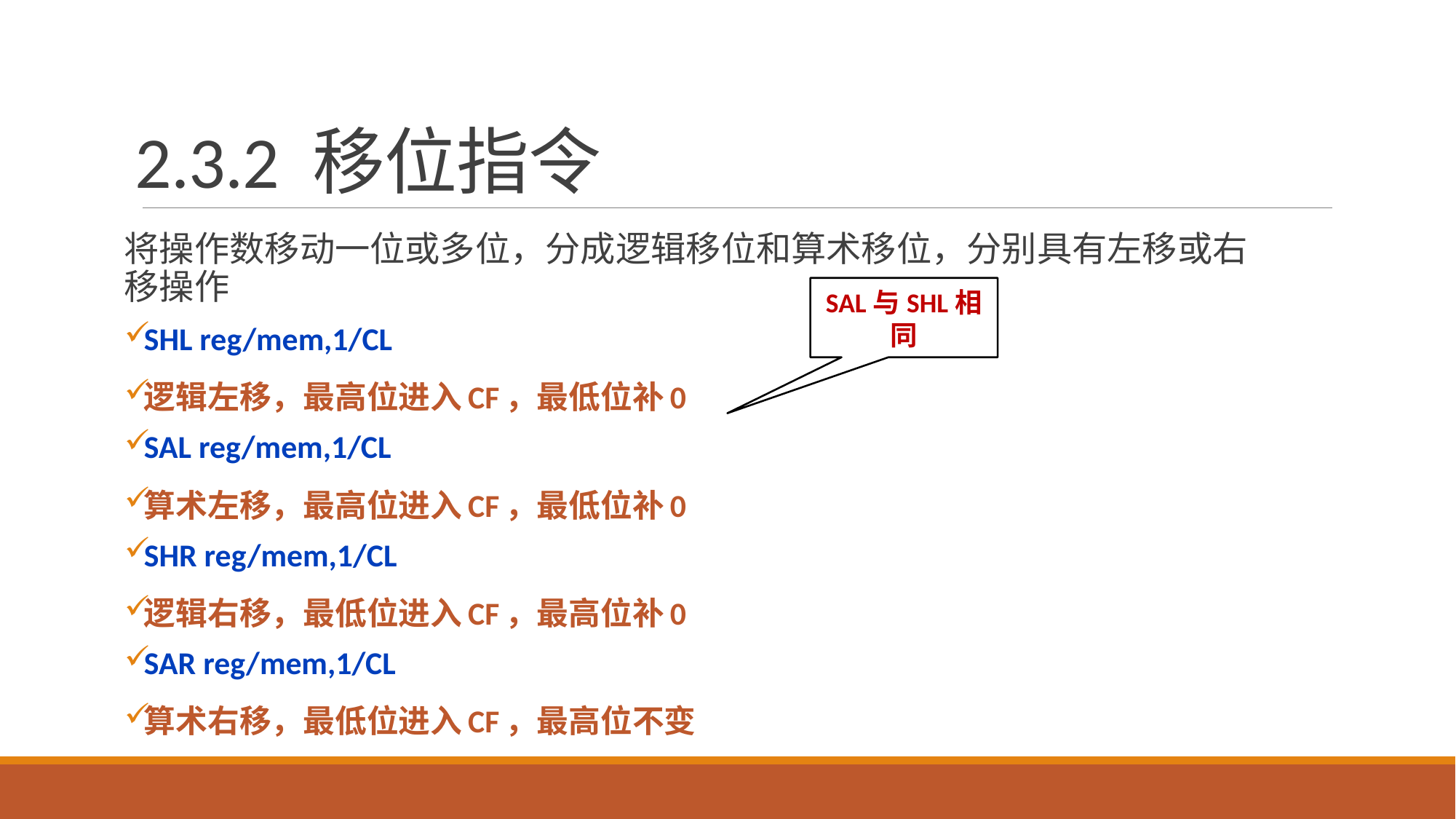

# 2.3.2 移位指令
将操作数移动一位或多位，分成逻辑移位和算术移位，分别具有左移或右移操作
SHL reg/mem,1/CL
逻辑左移，最高位进入CF，最低位补0
SAL reg/mem,1/CL
算术左移，最高位进入CF，最低位补0
SHR reg/mem,1/CL
逻辑右移，最低位进入CF，最高位补0
SAR reg/mem,1/CL
算术右移，最低位进入CF，最高位不变

SAL与SHL相同